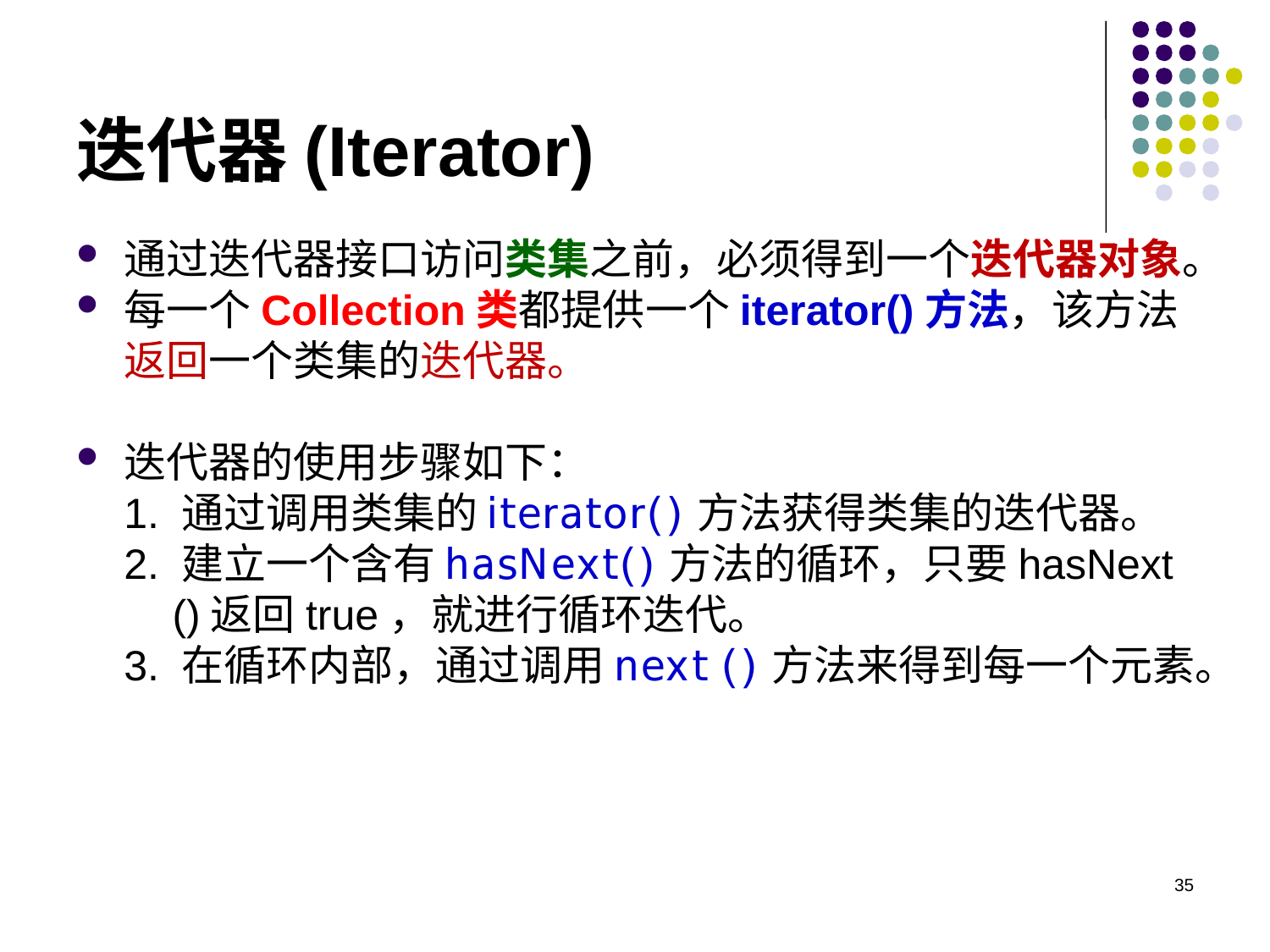

# 迭代器(Iterator)
通过迭代器接口访问类集之前，必须得到一个迭代器对象。
每一个Collection类都提供一个iterator()方法，该方法返回一个类集的迭代器。

迭代器的使用步骤如下：
1. 通过调用类集的iterator()方法获得类集的迭代器。
2. 建立一个含有hasNext()方法的循环，只要hasNext ()返回true，就进行循环迭代。
3. 在循环内部，通过调用next ()方法来得到每一个元素。
35